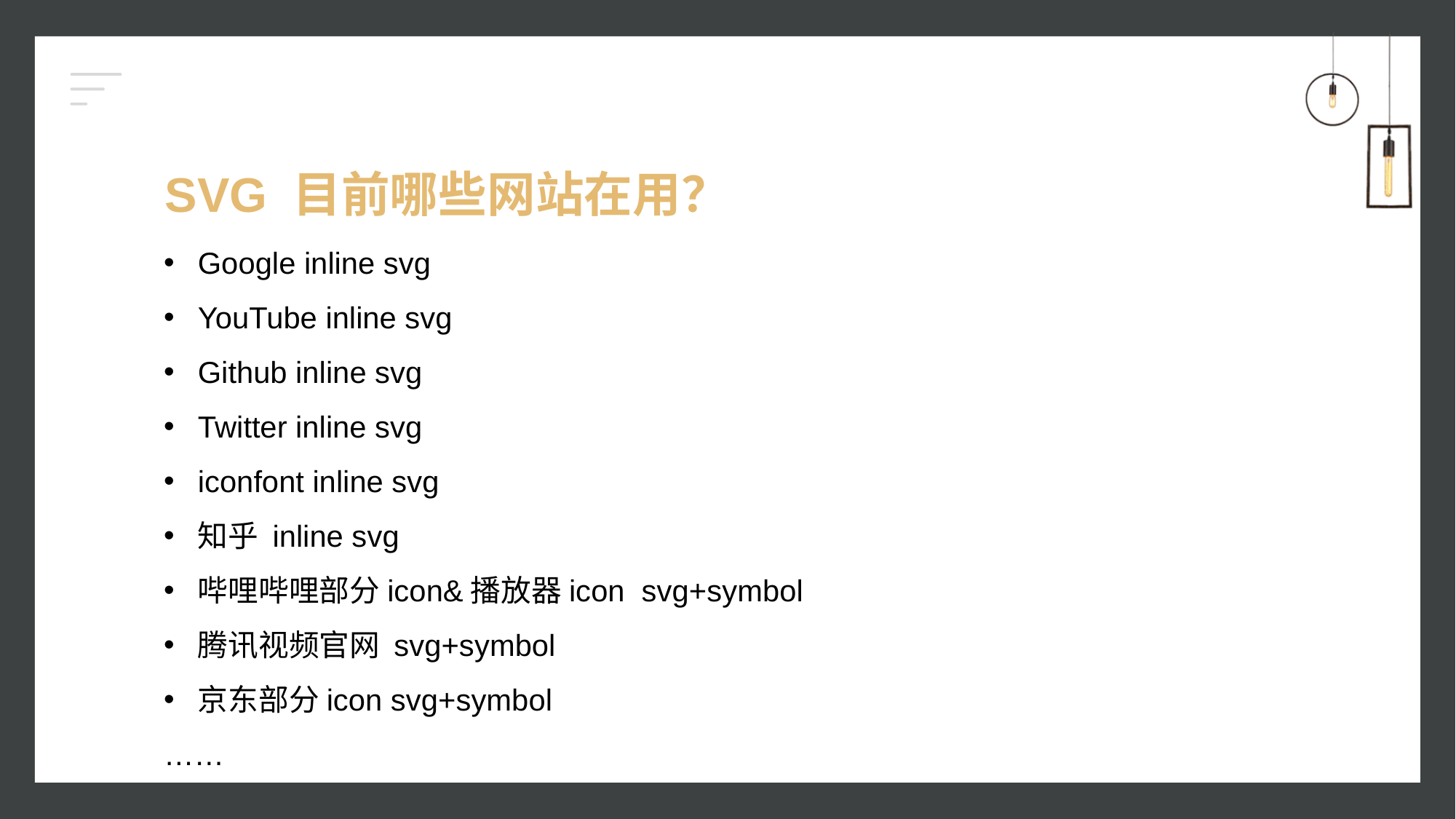

# SVG 目前哪些网站在用？
Google inline svg
YouTube inline svg
Github inline svg
Twitter inline svg
iconfont inline svg
知乎 inline svg
哔哩哔哩部分icon&播放器icon  svg+symbol
腾讯视频官网 svg+symbol
京东部分icon svg+symbol
……